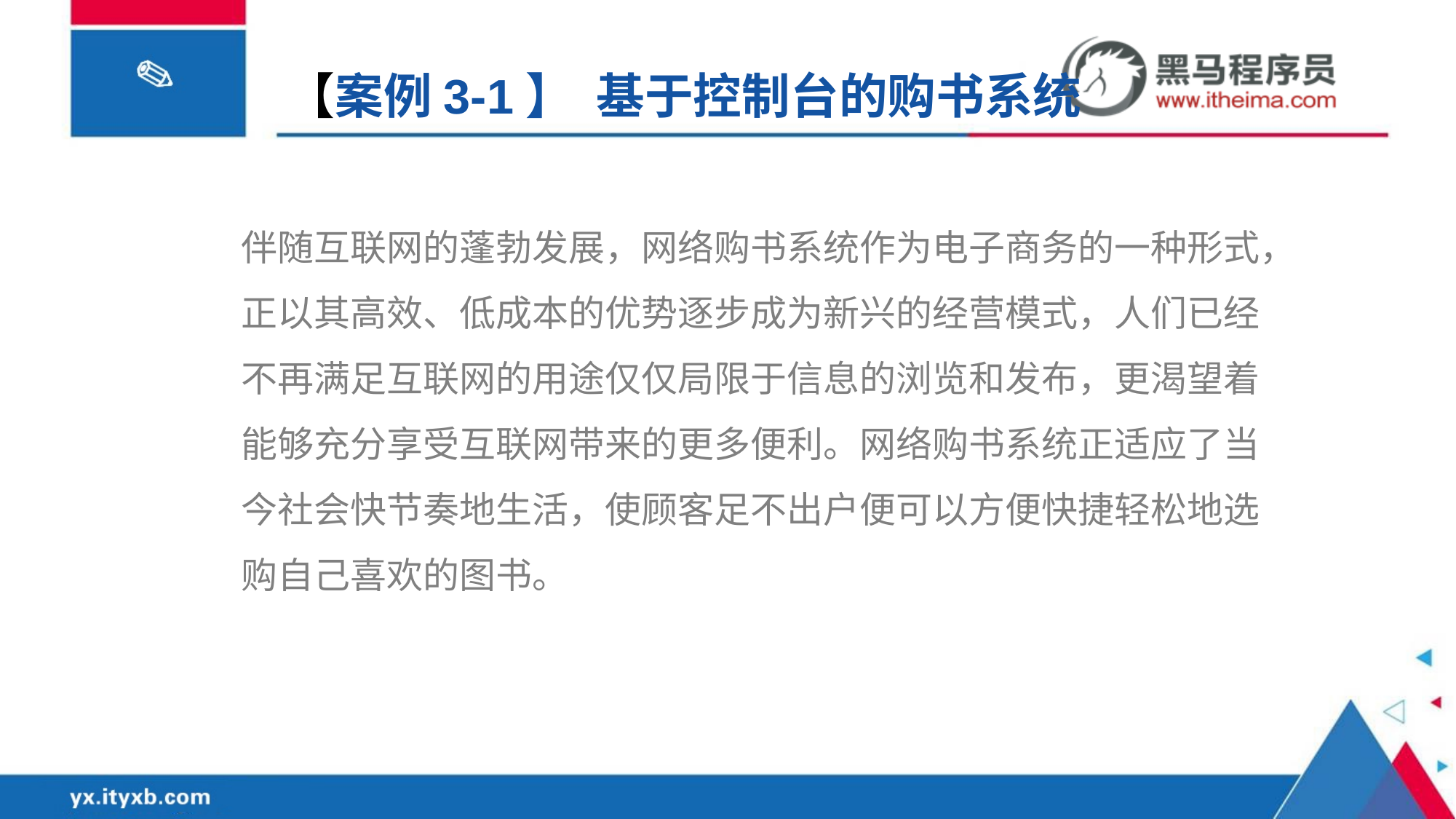

【案例3-1】  基于控制台的购书系统
伴随互联网的蓬勃发展，网络购书系统作为电子商务的一种形式，正以其高效、低成本的优势逐步成为新兴的经营模式，人们已经不再满足互联网的用途仅仅局限于信息的浏览和发布，更渴望着能够充分享受互联网带来的更多便利。网络购书系统正适应了当今社会快节奏地生活，使顾客足不出户便可以方便快捷轻松地选购自己喜欢的图书。